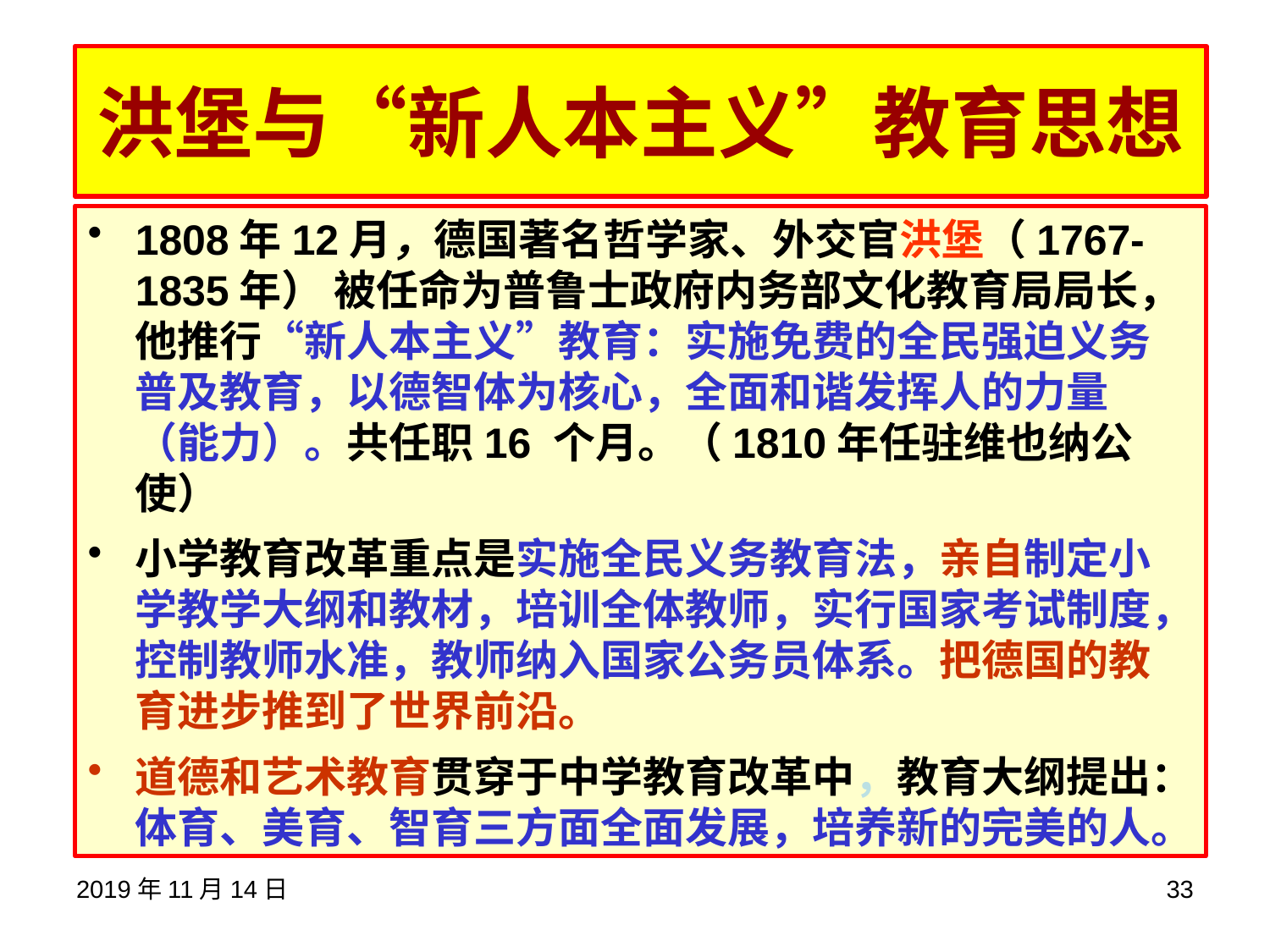

# 洪堡与“新人本主义”教育思想
1808年12月，德国著名哲学家、外交官洪堡（1767-1835年） 被任命为普鲁士政府内务部文化教育局局长，他推行“新人本主义”教育：实施免费的全民强迫义务普及教育，以德智体为核心，全面和谐发挥人的力量（能力）。共任职16 个月。（1810年任驻维也纳公使）
小学教育改革重点是实施全民义务教育法，亲自制定小学教学大纲和教材，培训全体教师，实行国家考试制度，控制教师水准，教师纳入国家公务员体系。把德国的教育进步推到了世界前沿。
道德和艺术教育贯穿于中学教育改革中，教育大纲提出：体育、美育、智育三方面全面发展，培养新的完美的人。
2019年11月14日
33